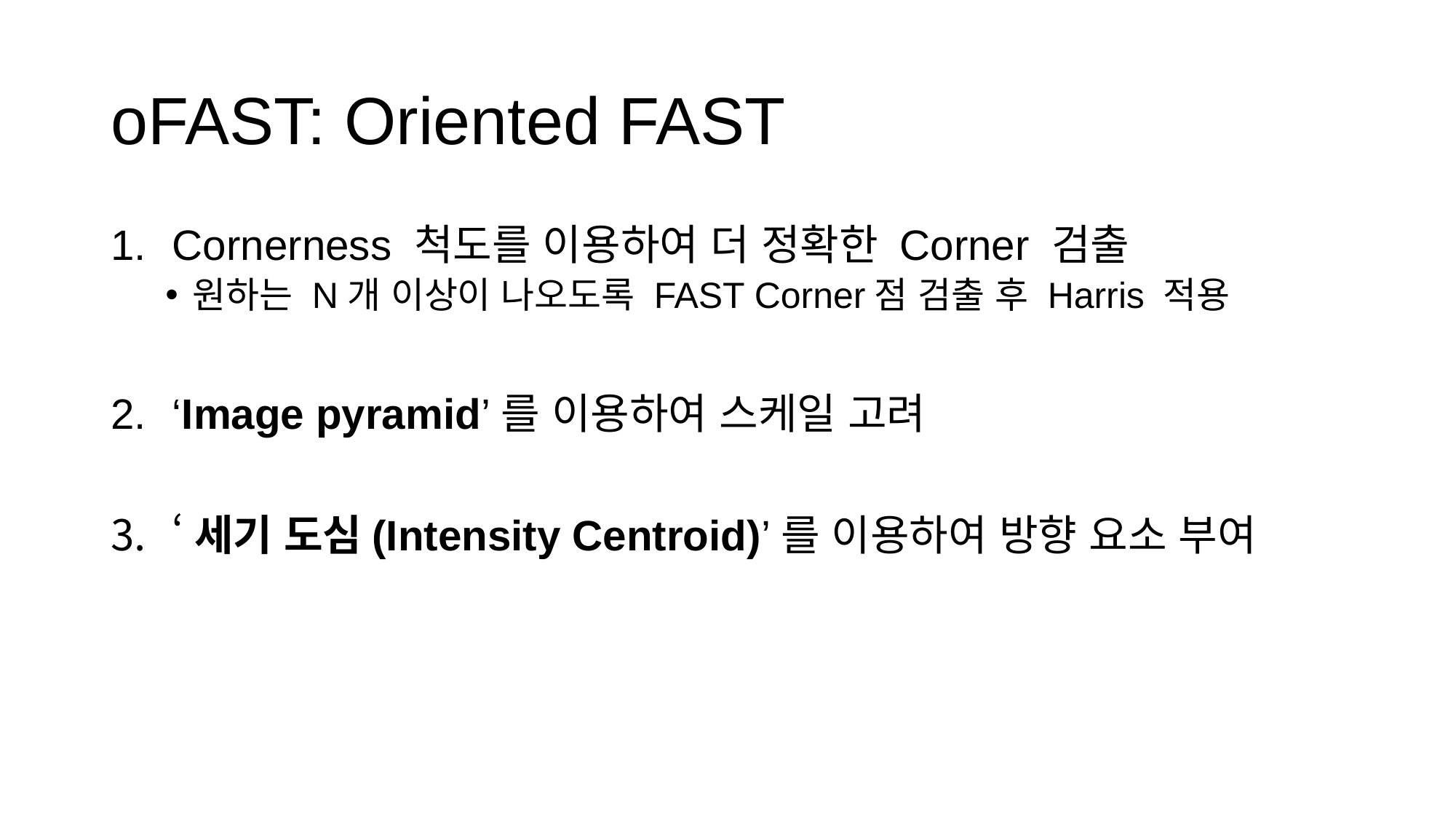

# oFAST: Oriented FAST
Cornerness 척도를 이용하여 더 정확한 Corner 검출
원하는 N개 이상이 나오도록 FAST Corner점 검출 후 Harris 적용

‘Image pyramid’를 이용하여 스케일 고려

‘세기 도심(Intensity Centroid)’를 이용하여 방향 요소 부여